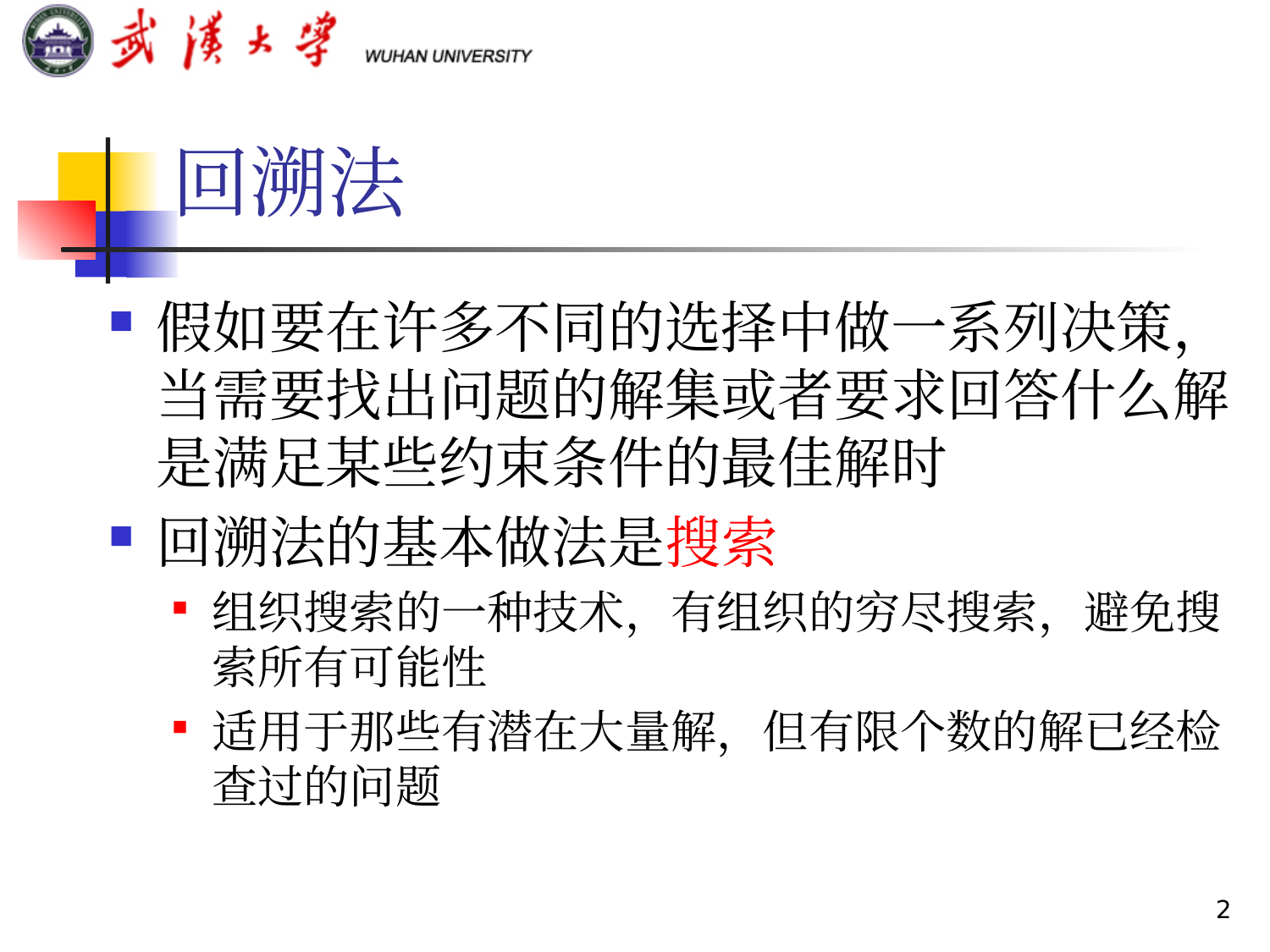

# 回溯法
假如要在许多不同的选择中做一系列决策，当需要找出问题的解集或者要求回答什么解是满足某些约束条件的最佳解时
回溯法的基本做法是搜索
组织搜索的一种技术，有组织的穷尽搜索，避免搜索所有可能性
适用于那些有潜在大量解，但有限个数的解已经检查过的问题
2